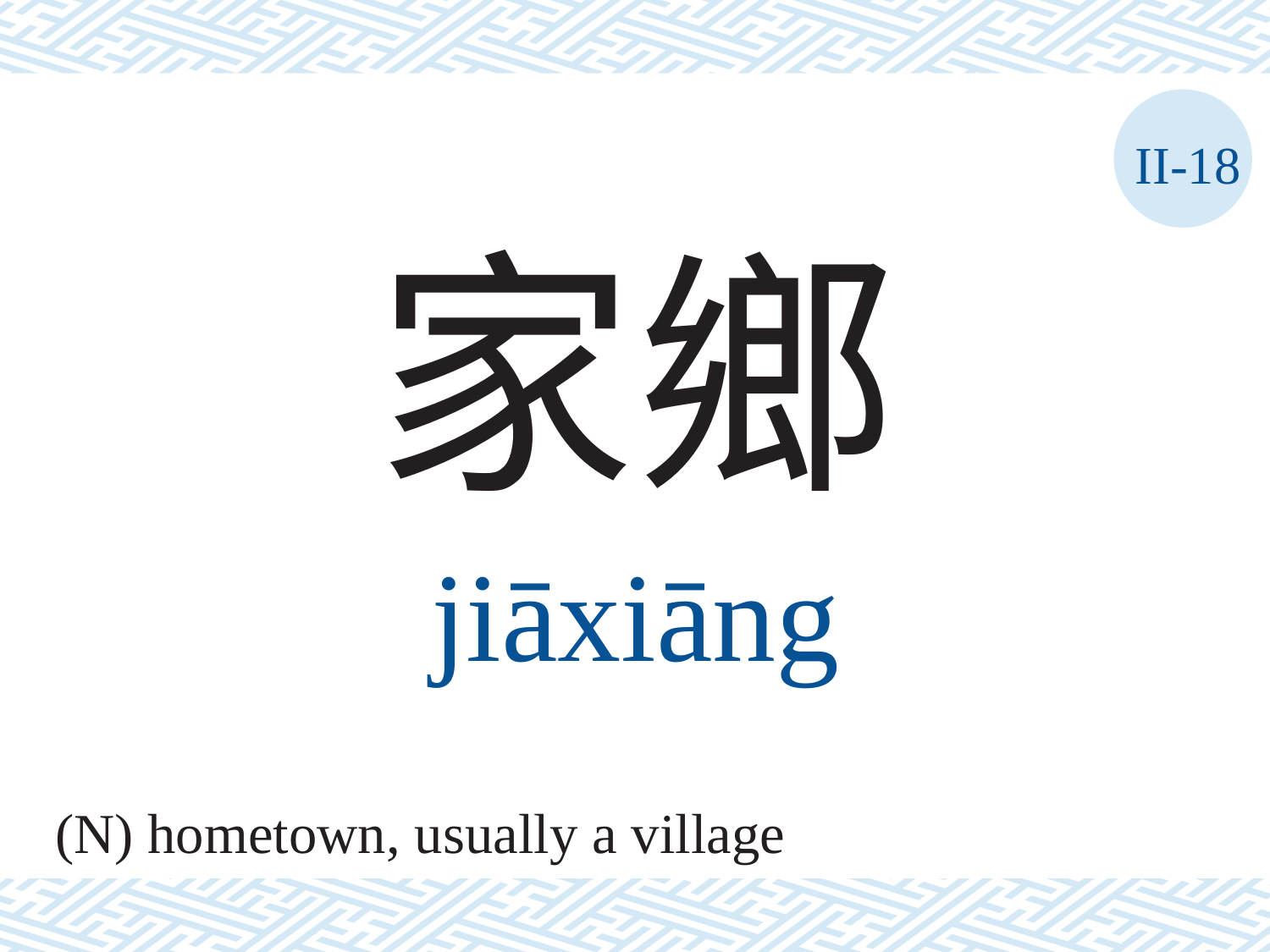

II-18
家鄉
jiāxiāng
(N) hometown, usually a village